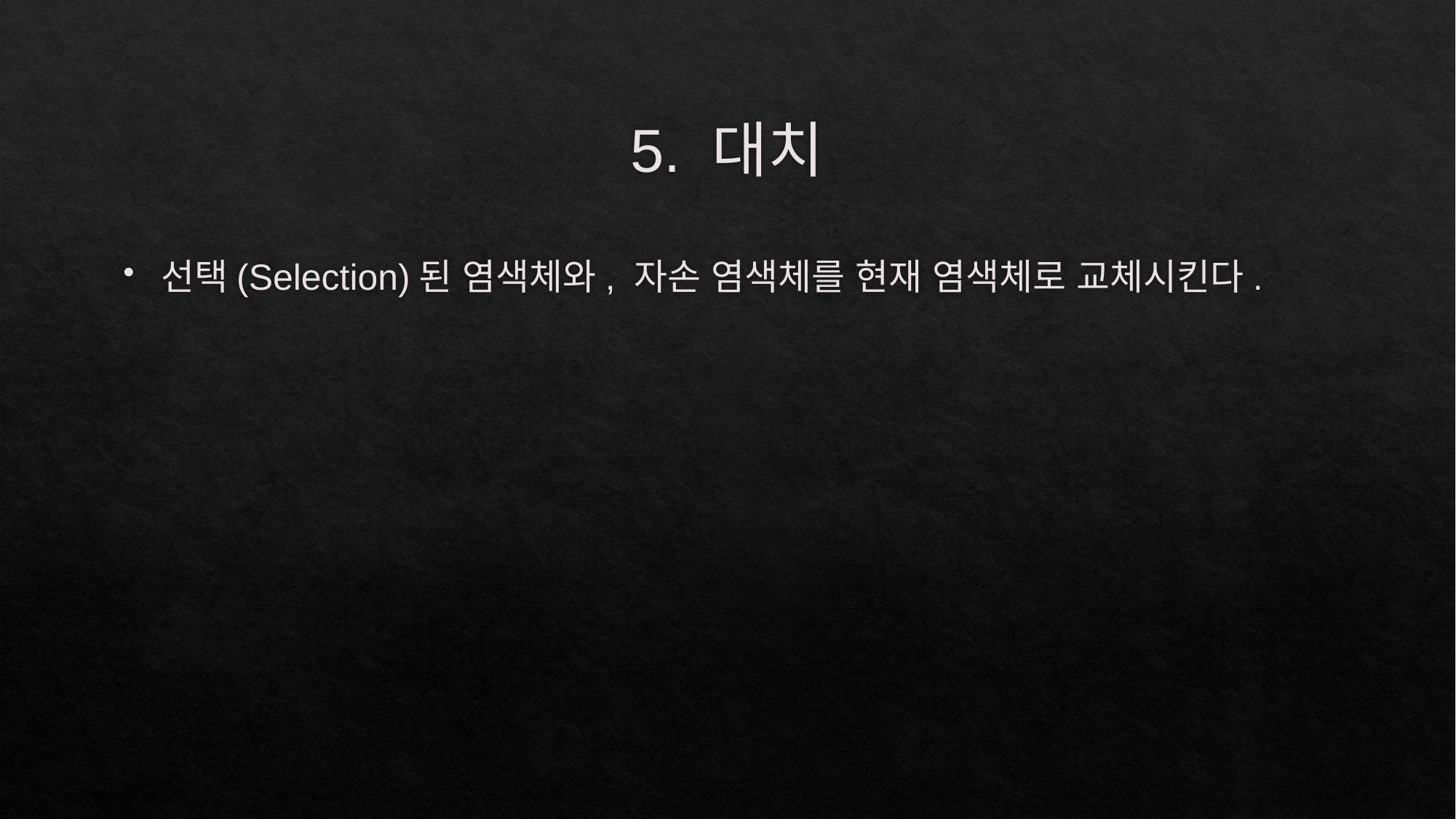

# 5. 대치
선택(Selection)된 염색체와, 자손 염색체를 현재 염색체로 교체시킨다.